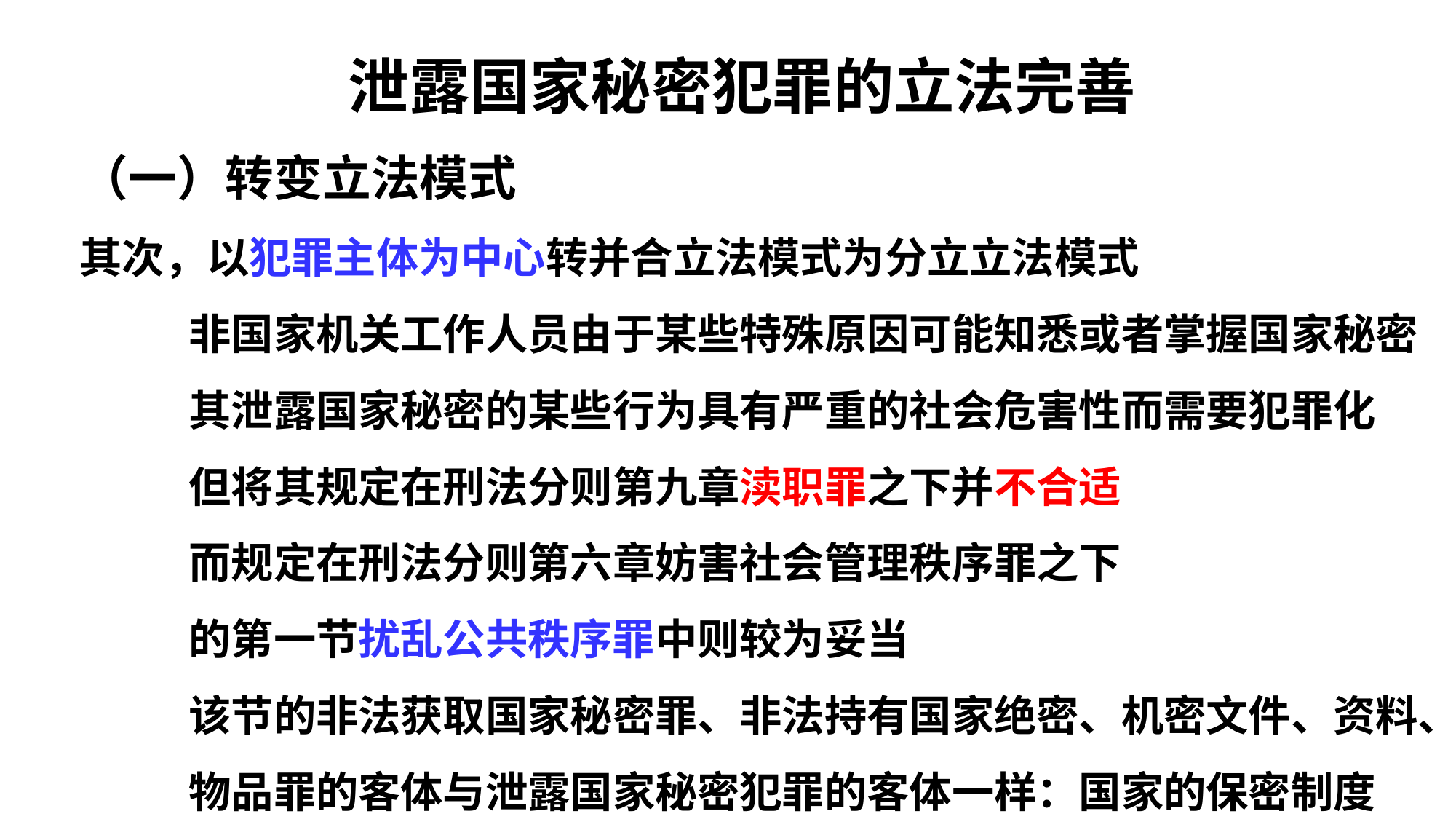

# 泄露国家秘密犯罪的立法完善
（一）转变立法模式
其次，以犯罪主体为中心转并合立法模式为分立立法模式
	非国家机关工作人员由于某些特殊原因可能知悉或者掌握国家秘密
	其泄露国家秘密的某些行为具有严重的社会危害性而需要犯罪化
	但将其规定在刑法分则第九章渎职罪之下并不合适
	而规定在刑法分则第六章妨害社会管理秩序罪之下
	的第一节扰乱公共秩序罪中则较为妥当
	该节的非法获取国家秘密罪、非法持有国家绝密、机密文件、资料、	物品罪的客体与泄露国家秘密犯罪的客体一样：国家的保密制度